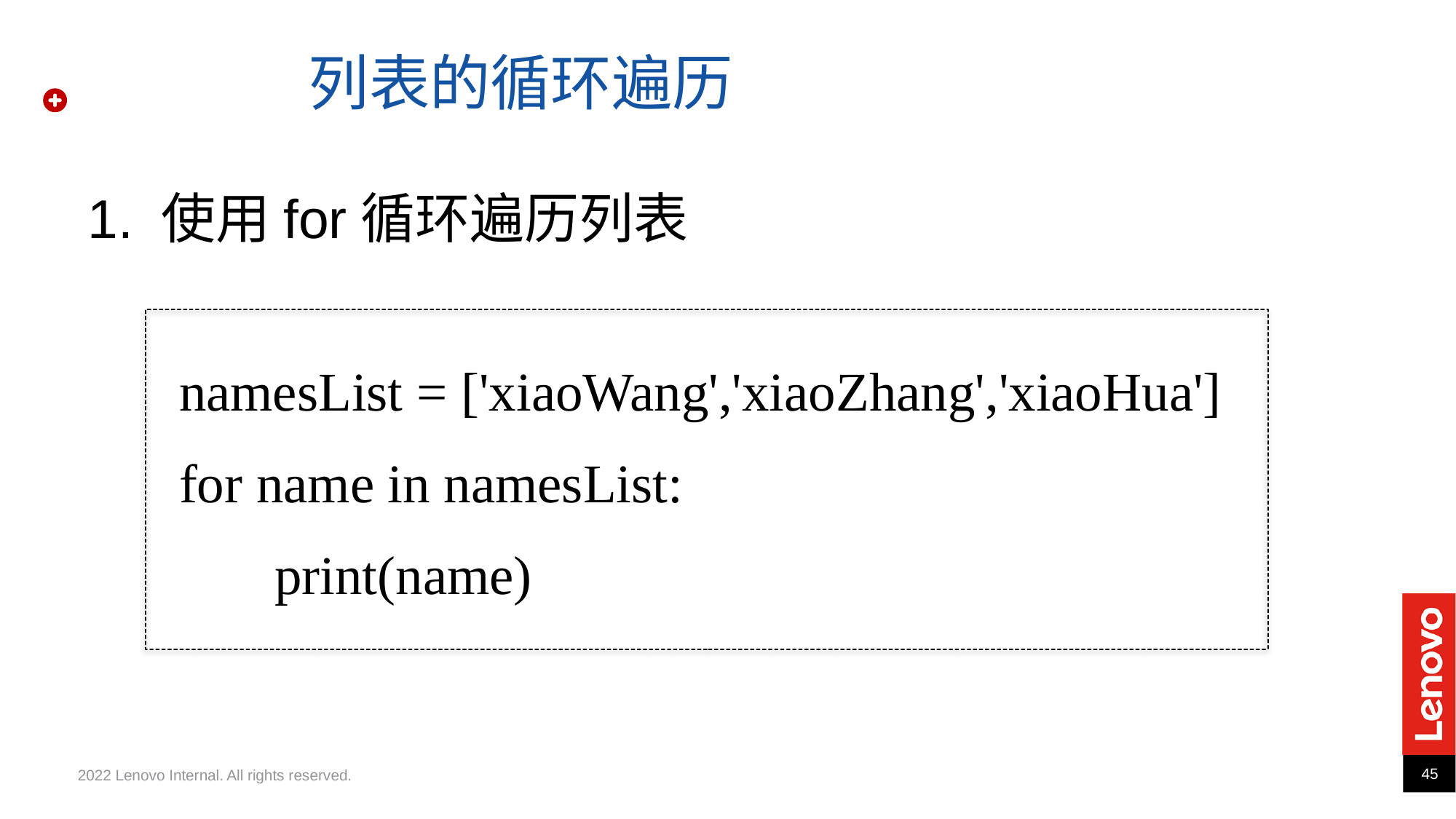

列表的循环遍历
1. 使用for循环遍历列表

 namesList = ['xiaoWang','xiaoZhang','xiaoHua']
 for name in namesList:
        print(name)